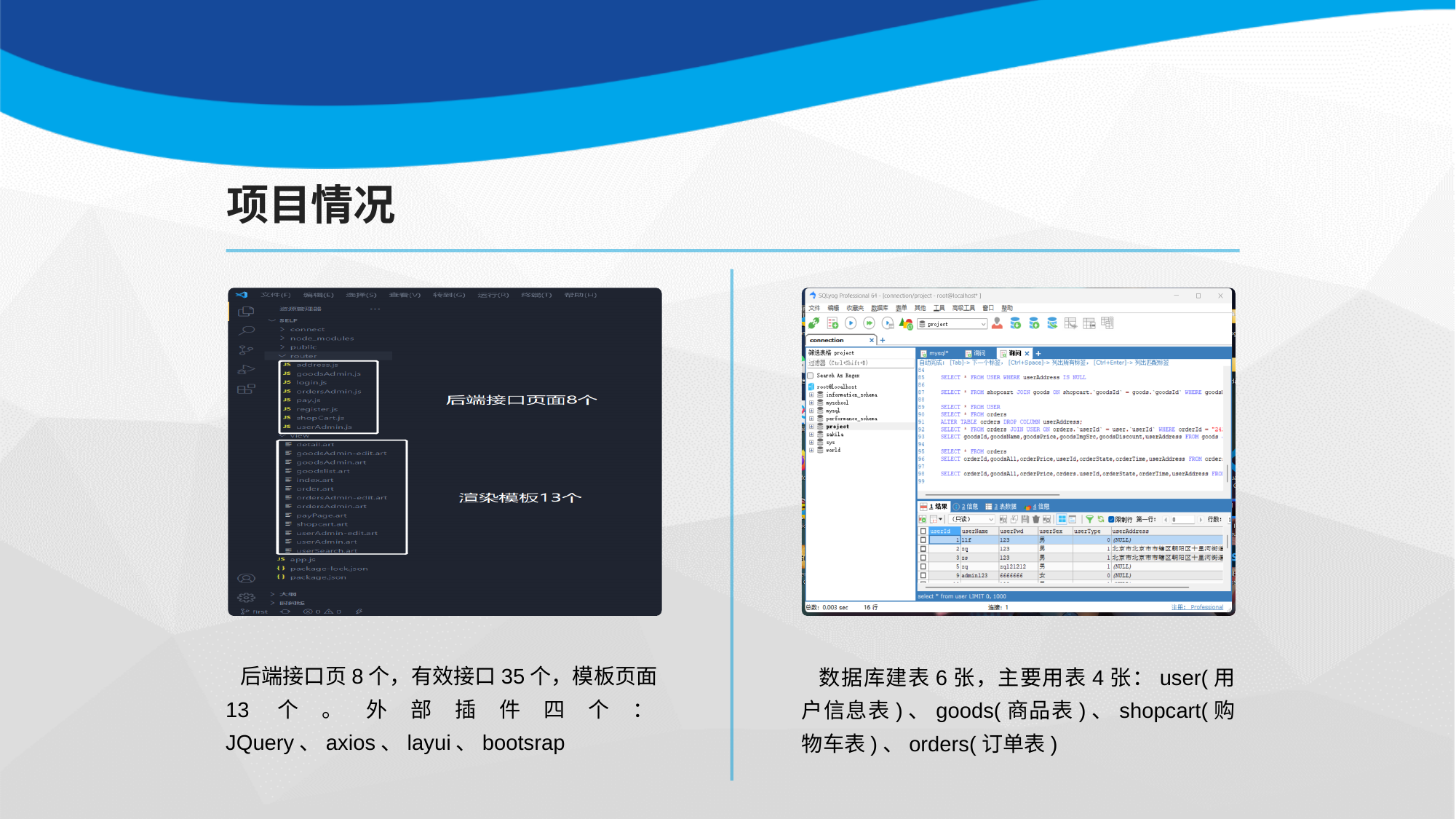

项目情况

  后端接口页8个，有效接口35个，模板页面13个。外部插件四个：JQuery、axios、layui、bootsrap
  数据库建表6张，主要用表4张：user(用户信息表)、goods(商品表)、shopcart(购物车表)、orders(订单表)